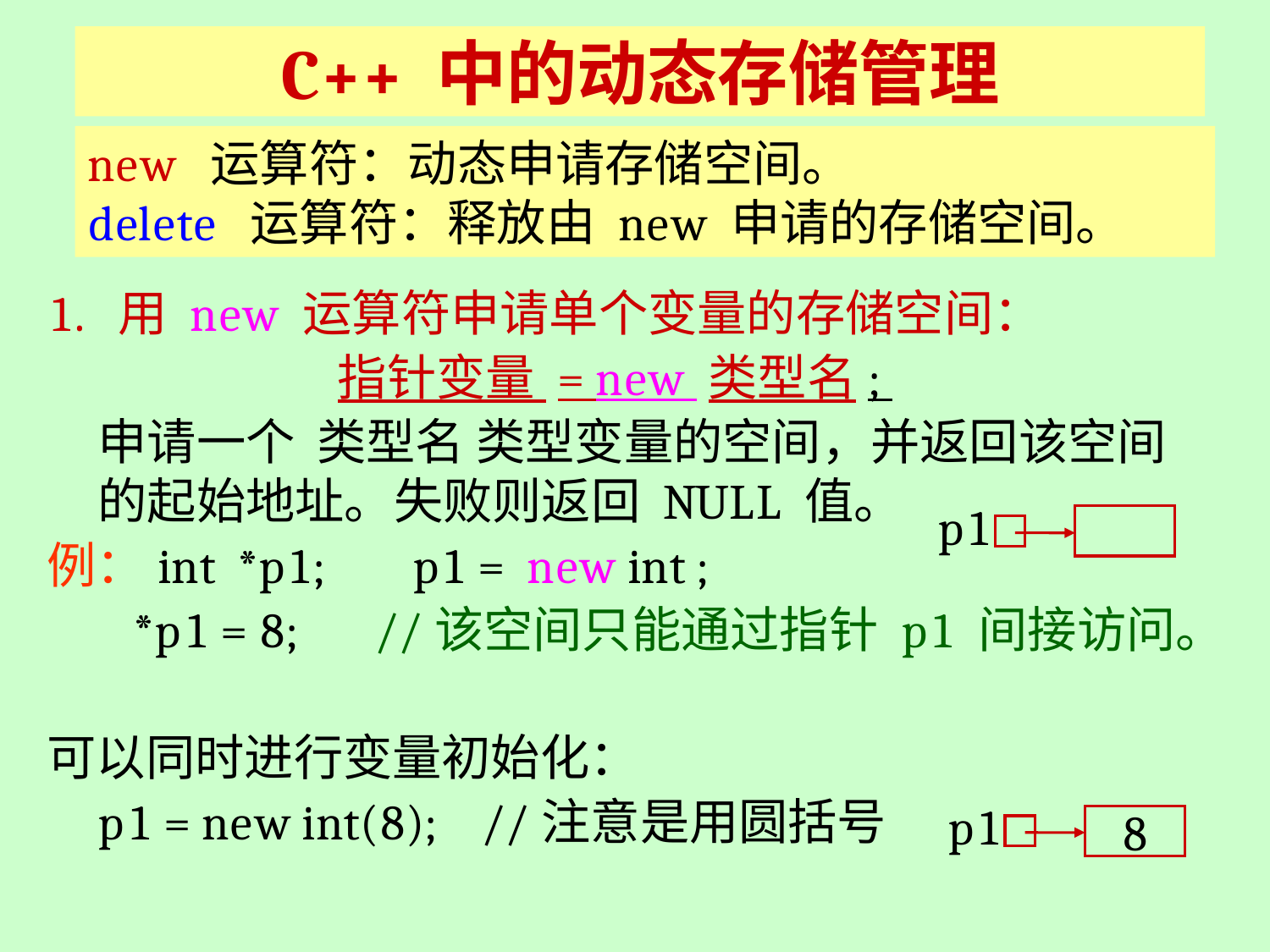

# C++ 中的动态存储管理
new  运算符：动态申请存储空间。
delete  运算符：释放由 new 申请的存储空间。
1.  用 new 运算符申请单个变量的存储空间：
指针变量 = new 类型名;
	申请一个  类型名 类型变量的空间，并返回该空间的起始地址。失败则返回 NULL 值。
例：int  *p1;        p1 =  new int ;
        *p1 = 8;       //该空间只能通过指针 p1 间接访问。

可以同时进行变量初始化：
	p1 = new int(8);    //注意是用圆括号
p1

p1
8